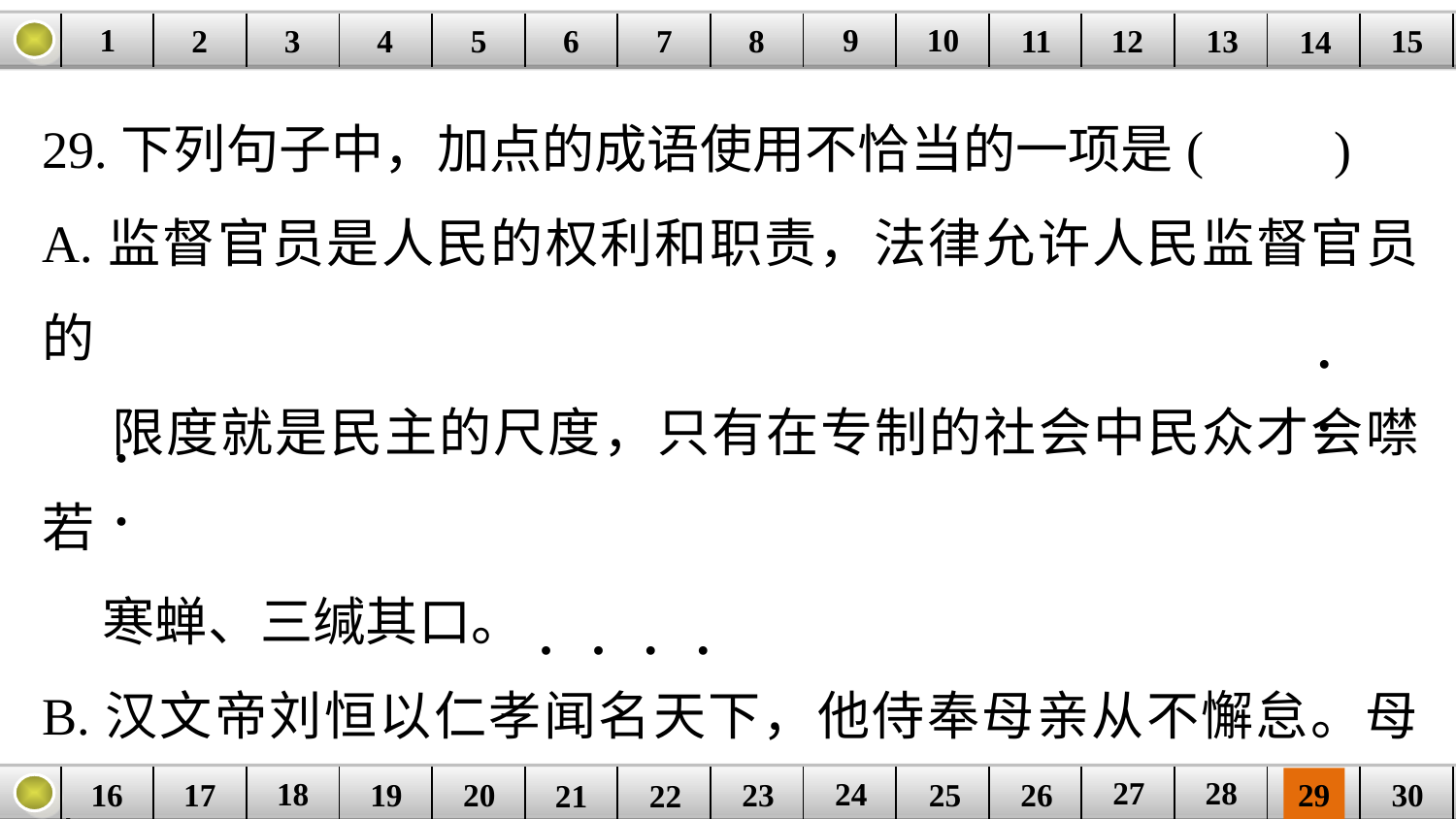

9
10
1
3
4
5
6
8
11
2
12
15
|  |  |  |  |  |  |  |  |  |  |  |  |  |  |  |
| --- | --- | --- | --- | --- | --- | --- | --- | --- | --- | --- | --- | --- | --- | --- |
7
13
14

29.下列句子中，加点的成语使用不恰当的一项是(　　)
A.监督官员是人民的权利和职责，法律允许人民监督官员的
    限度就是民主的尺度，只有在专制的社会中民众才会噤若
    寒蝉、三缄其口。
B.汉文帝刘恒以仁孝闻名天下，他侍奉母亲从不懈怠。母亲
    卧病三年，他常常目不见睫，衣不解带；母亲所服的汤药，
    他亲口尝过后才放心让母亲服用。
.   .
.   .
.   .   .   .

27
28
18
24
16
25
26
30
|  |  |  |  |  |  |  |  |  |  |  |  |  |  |  |
| --- | --- | --- | --- | --- | --- | --- | --- | --- | --- | --- | --- | --- | --- | --- |
23
17
19
20
29
21
22